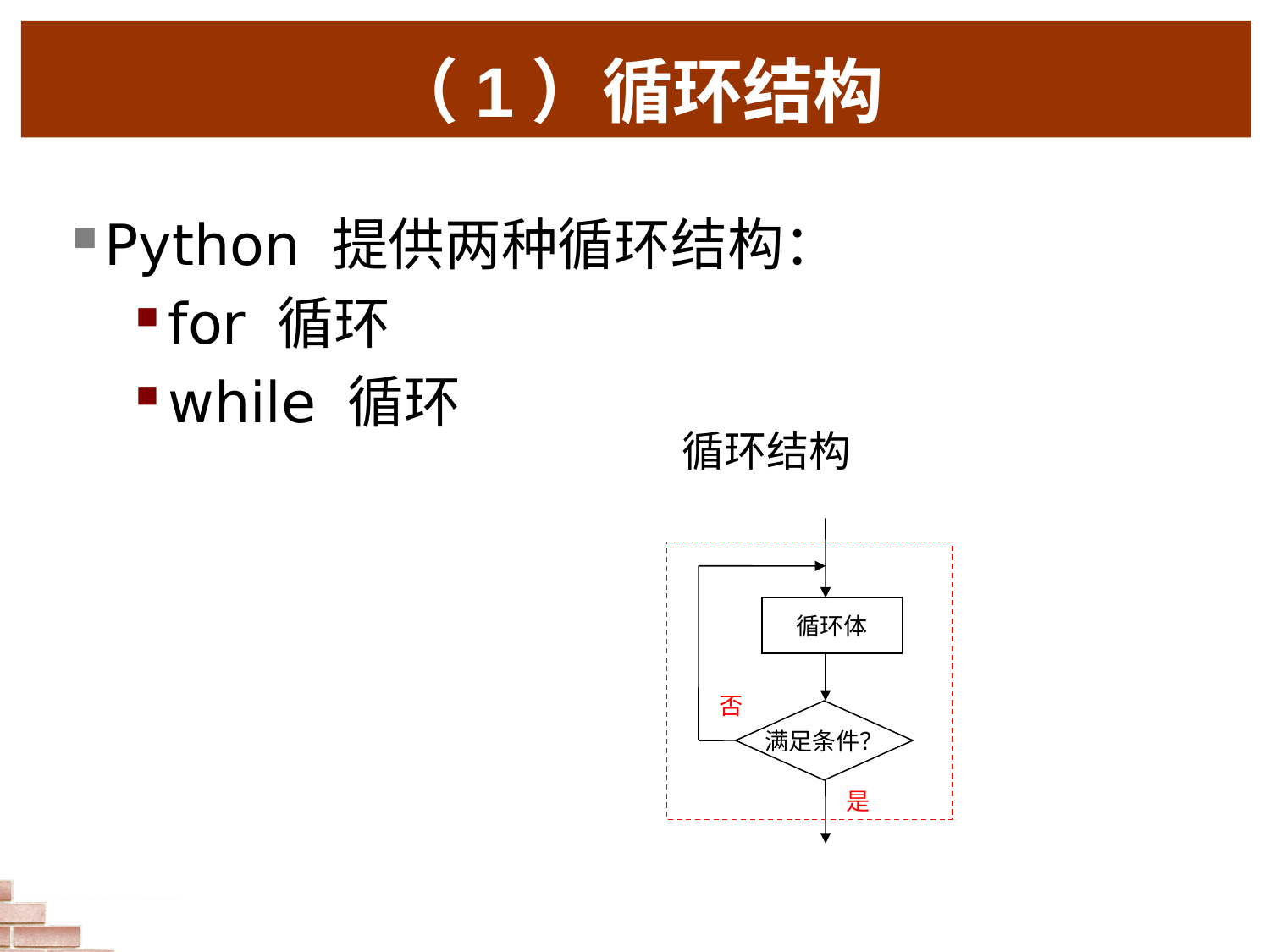

（1）循环结构
Python 提供两种循环结构：
for 循环
while 循环

循环结构

循环体
否
满足条件？

是